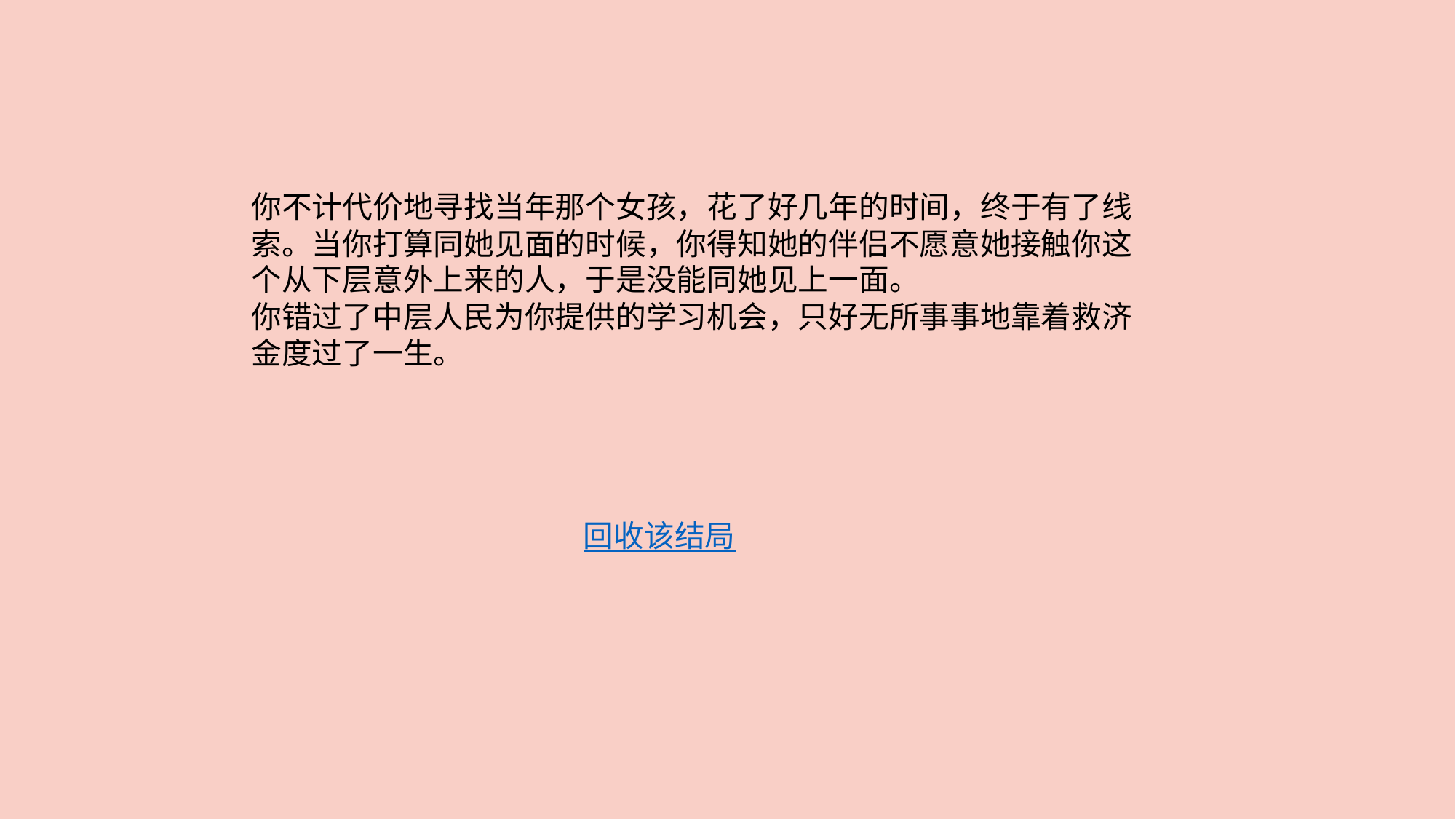

你不计代价地寻找当年那个女孩，花了好几年的时间，终于有了线索。当你打算同她见面的时候，你得知她的伴侣不愿意她接触你这个从下层意外上来的人，于是没能同她见上一面。
你错过了中层人民为你提供的学习机会，只好无所事事地靠着救济金度过了一生。
回收该结局